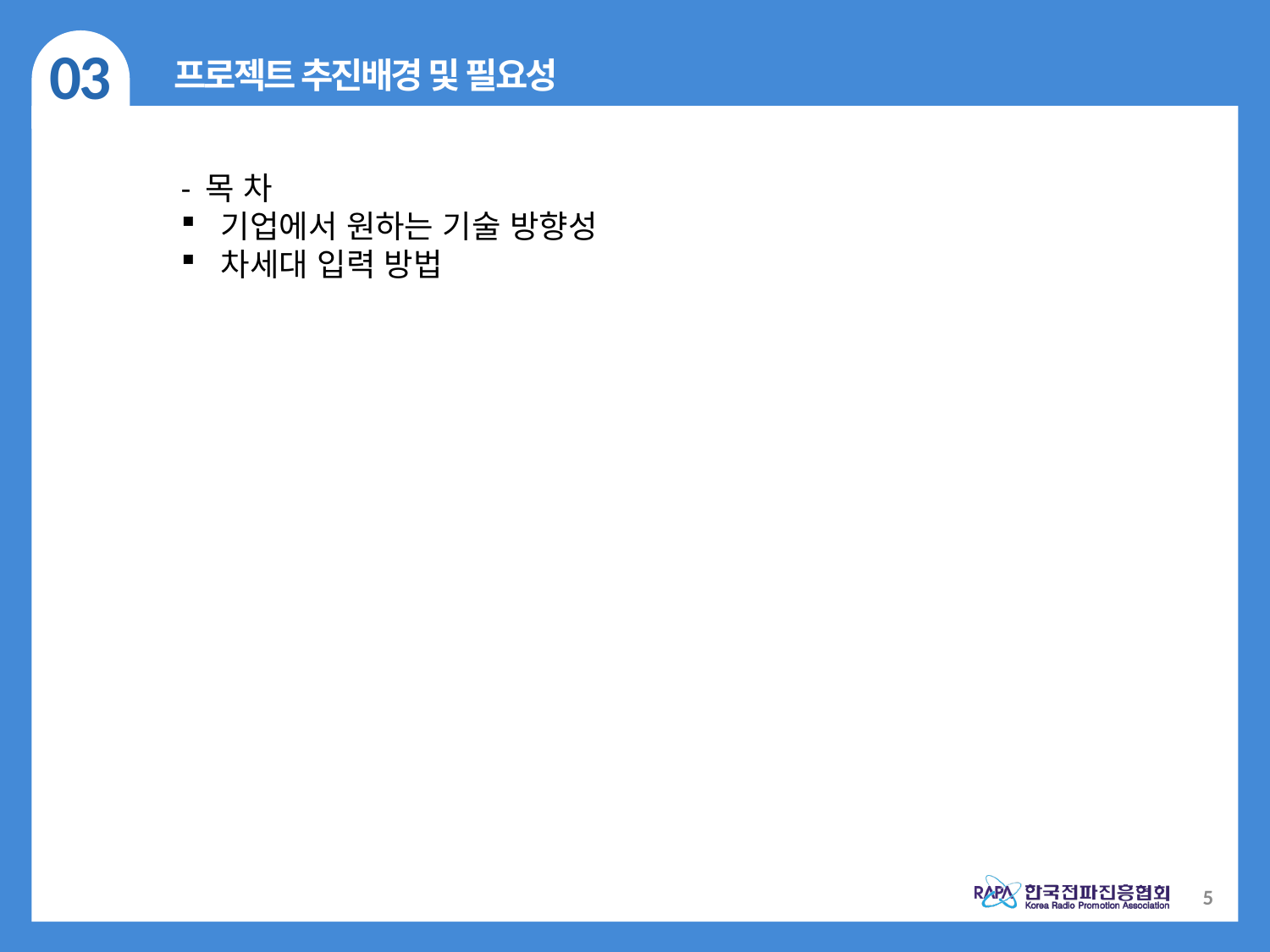

03
프로젝트 추진배경 및 필요성
- 목 차
기업에서 원하는 기술 방향성
차세대 입력 방법
5